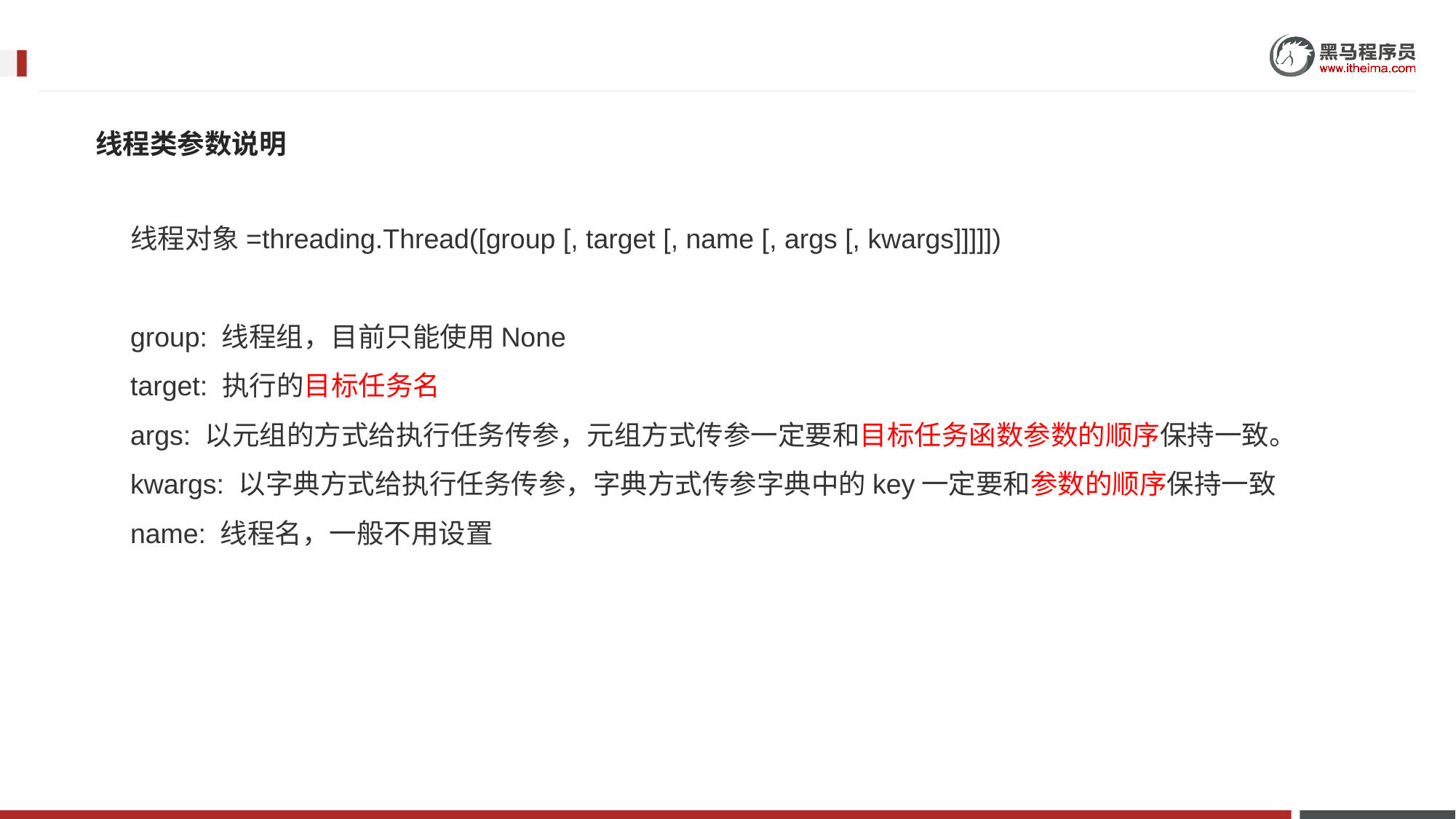

线程类参数说明
线程对象=threading.Thread([group [, target [, name [, args [, kwargs]]]]])

group: 线程组，目前只能使用None
target: 执行的目标任务名
args: 以元组的方式给执行任务传参，元组方式传参一定要和目标任务函数参数的顺序保持一致。
kwargs: 以字典方式给执行任务传参，字典方式传参字典中的key一定要和参数的顺序保持一致
name: 线程名，一般不用设置